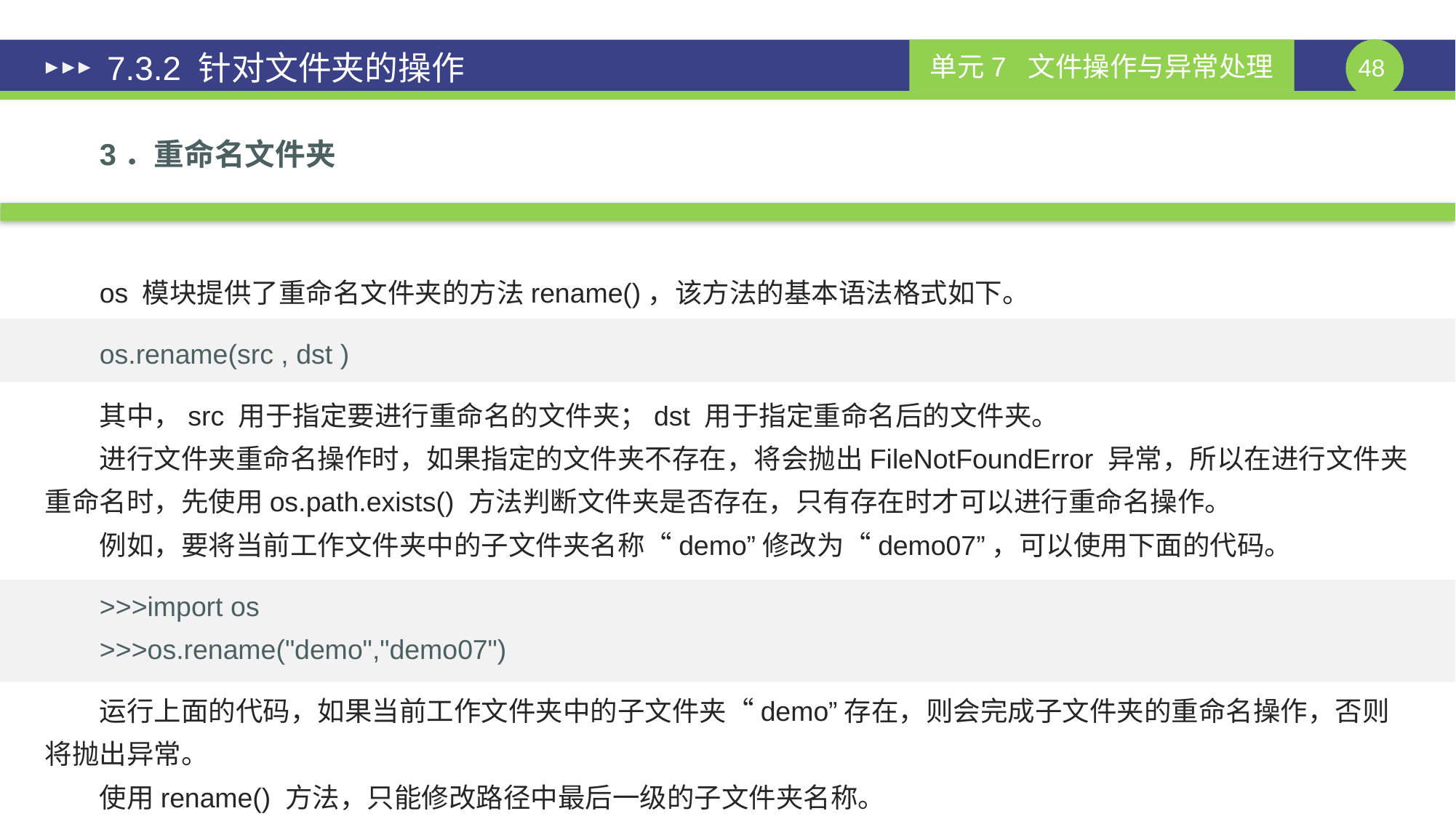

# 7.3.2 针对文件夹的操作
3．重命名文件夹

os 模块提供了重命名文件夹的方法rename()，该方法的基本语法格式如下。

os.rename(src , dst )

其中，src 用于指定要进行重命名的文件夹；dst 用于指定重命名后的文件夹。
进行文件夹重命名操作时，如果指定的文件夹不存在，将会抛出FileNotFoundError 异常，所以在进行文件夹重命名时，先使用os.path.exists() 方法判断文件夹是否存在，只有存在时才可以进行重命名操作。
例如，要将当前工作文件夹中的子文件夹名称“demo”修改为“demo07”，可以使用下面的代码。

>>>import os
>>>os.rename("demo","demo07")

运行上面的代码，如果当前工作文件夹中的子文件夹“demo”存在，则会完成子文件夹的重命名操作，否则将抛出异常。
使用rename() 方法，只能修改路径中最后一级的子文件夹名称。